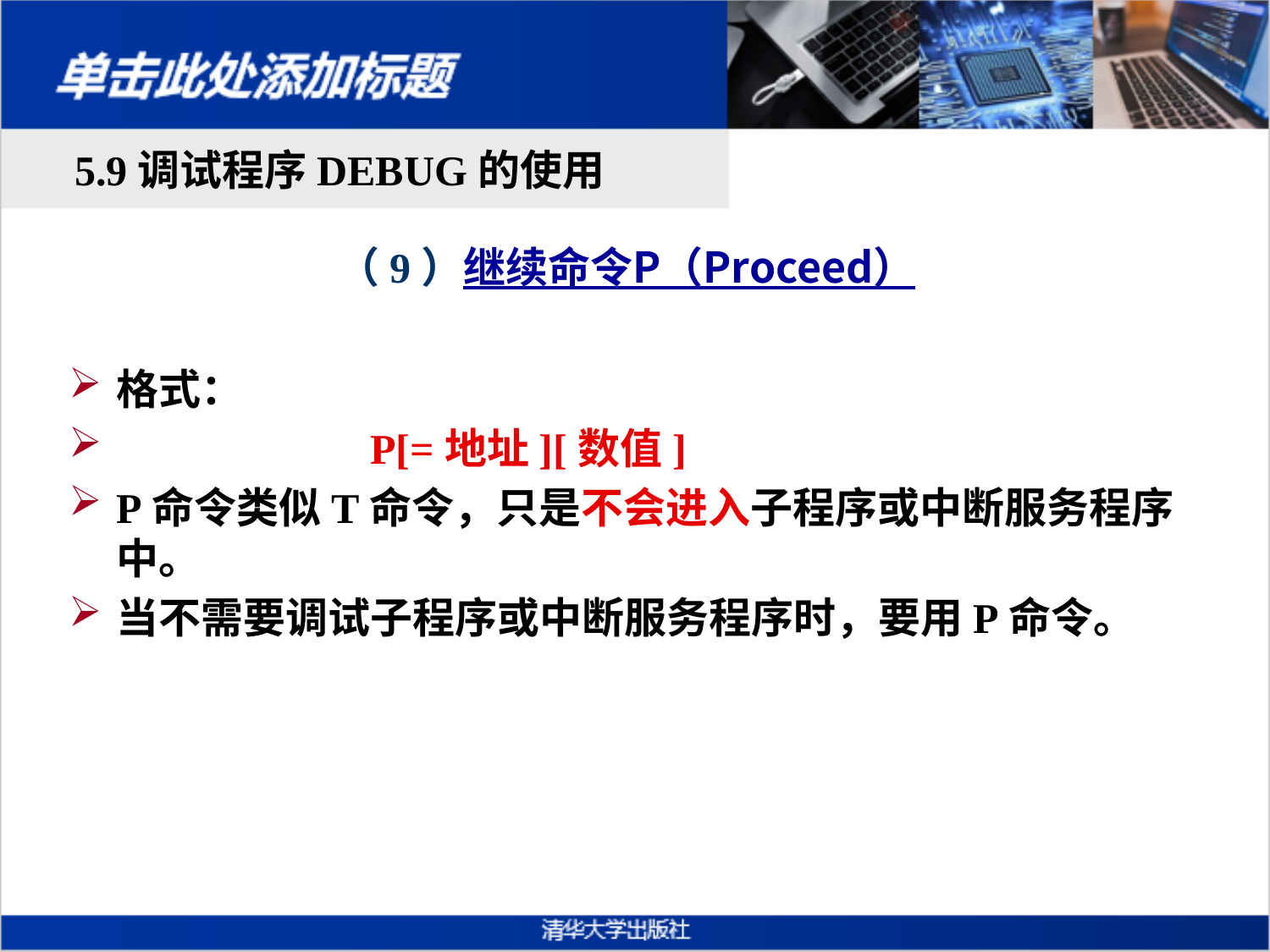

5.9调试程序DEBUG的使用
# （9）继续命令P（Proceed）
格式：
		P[=地址][数值]
P命令类似T命令，只是不会进入子程序或中断服务程序中。
当不需要调试子程序或中断服务程序时，要用P命令。